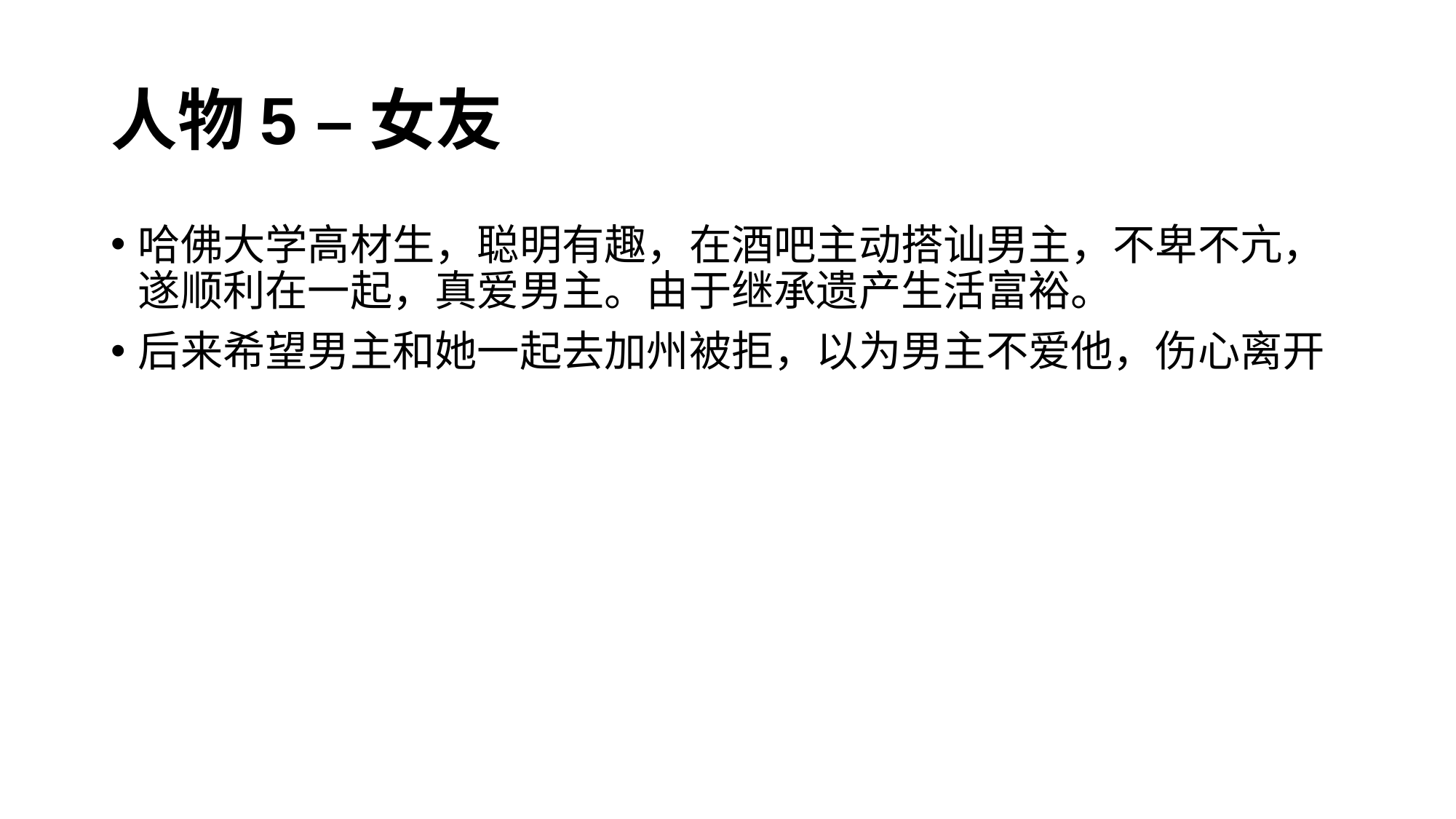

# 人物5 –女友
哈佛大学高材生，聪明有趣，在酒吧主动搭讪男主，不卑不亢，遂顺利在一起，真爱男主。由于继承遗产生活富裕。
后来希望男主和她一起去加州被拒，以为男主不爱他，伤心离开